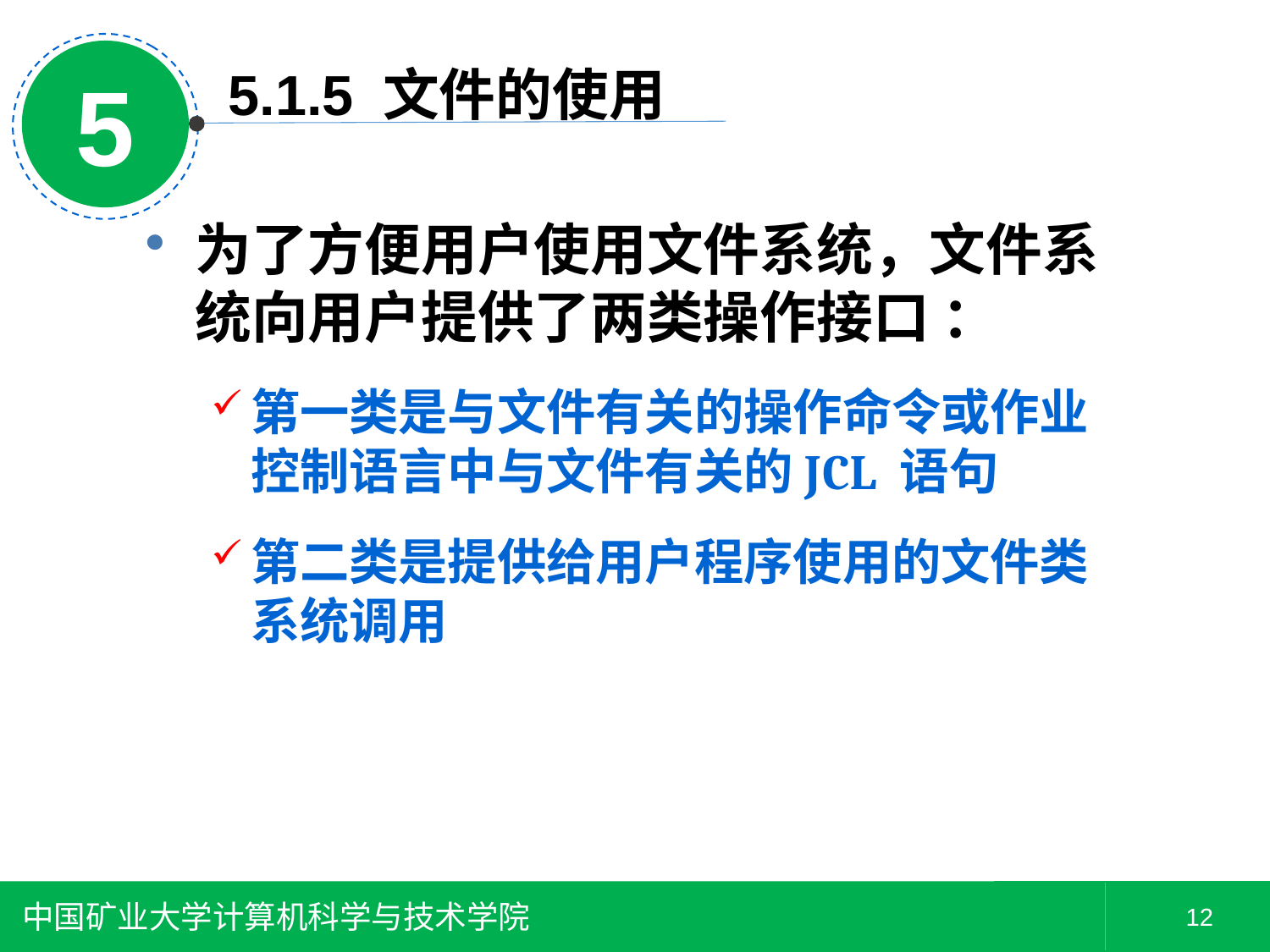

5
5.1.5 文件的使用

为了方便用户使用文件系统，文件系统向用户提供了两类操作接口 ：
第一类是与文件有关的操作命令或作业控制语言中与文件有关的JCL 语句
第二类是提供给用户程序使用的文件类系统调用